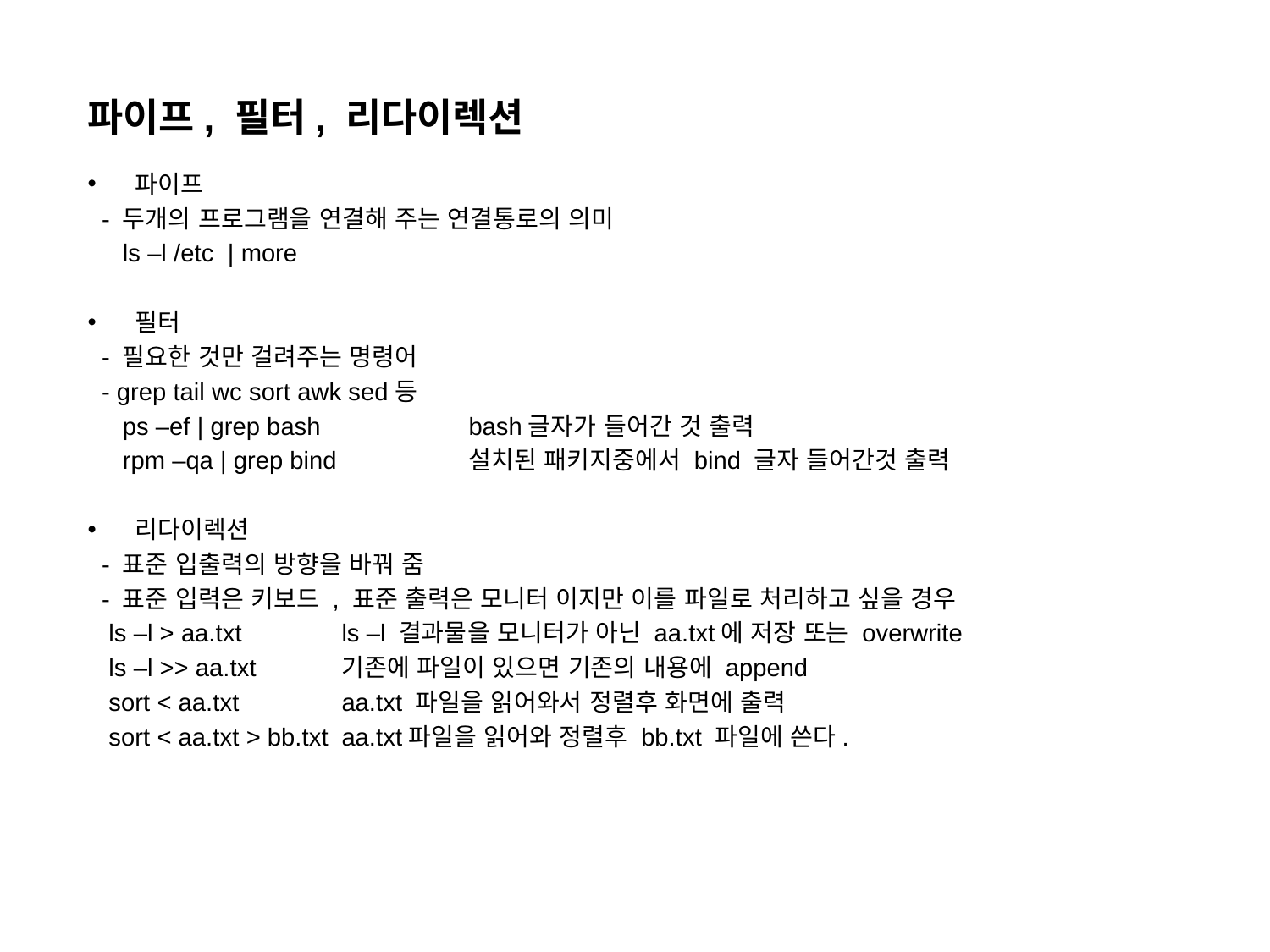

파이프, 필터, 리다이렉션

파이프
  - 두개의 프로그램을 연결해 주는 연결통로의 의미
     ls –l /etc  | more

필터
  - 필요한 것만 걸려주는 명령어
  - grep tail wc sort awk sed등
     ps –ef | grep bash		bash글자가 들어간 것 출력
     rpm –qa | grep bind		설치된 패키지중에서 bind 글자 들어간것 출력

리다이렉션
  - 표준 입출력의 방향을 바꿔 줌
  - 표준 입력은 키보드 , 표준 출력은 모니터 이지만 이를 파일로 처리하고 싶을 경우
   ls –l > aa.txt	ls –l 결과물을 모니터가 아닌 aa.txt에 저장 또는 overwrite
   ls –l >> aa.txt	기존에 파일이 있으면 기존의 내용에 append
   sort < aa.txt	aa.txt 파일을 읽어와서 정렬후 화면에 출력
   sort < aa.txt > bb.txt	aa.txt파일을 읽어와 정렬후 bb.txt 파일에 쓴다.